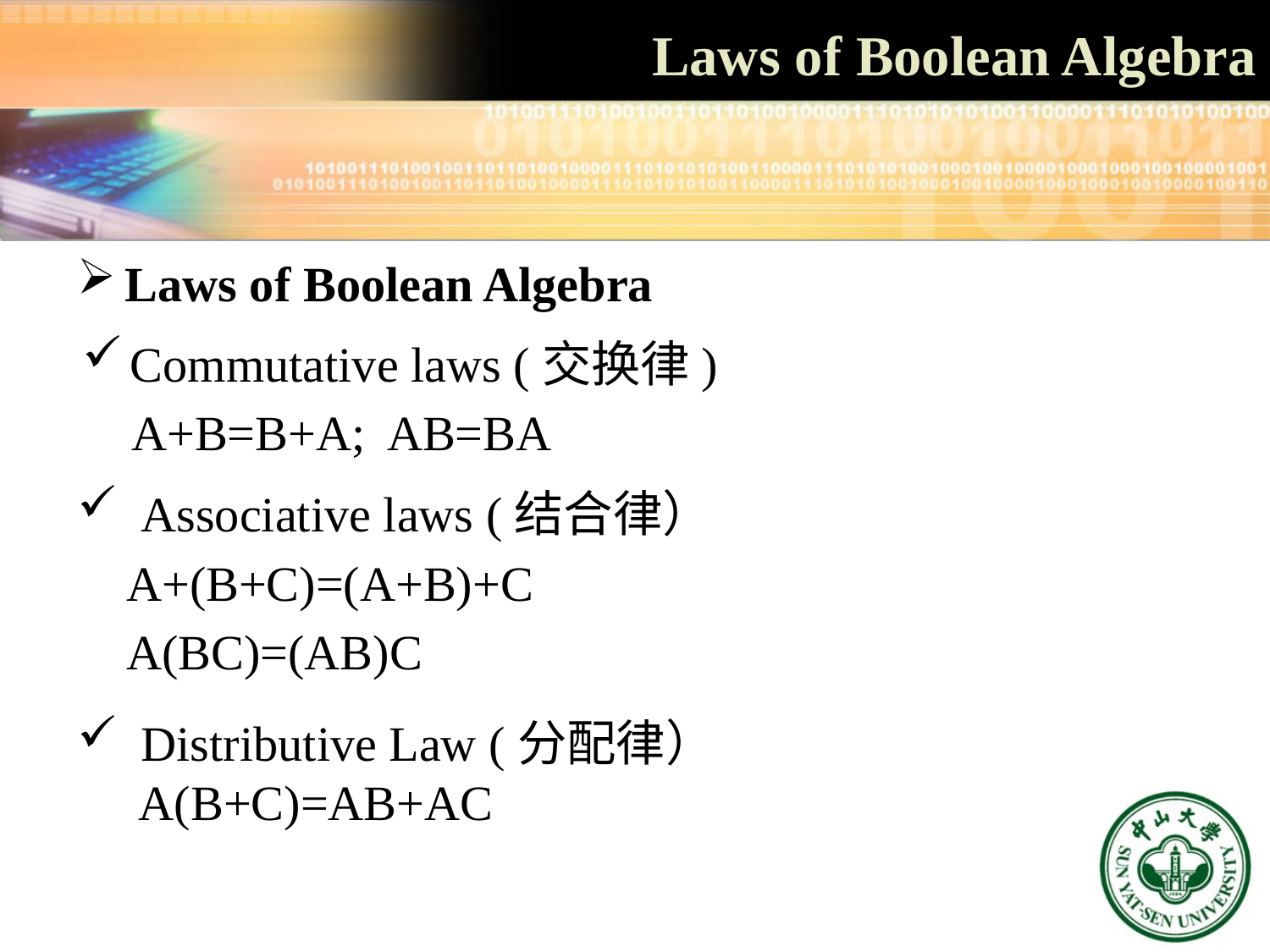

Laws of Boolean Algebra
Laws of Boolean Algebra
Commutative laws (交换律)
    A+B=B+A;  AB=BA

Associative laws (结合律）
    A+(B+C)=(A+B)+C
    A(BC)=(AB)C
Distributive Law (分配律）
     A(B+C)=AB+AC